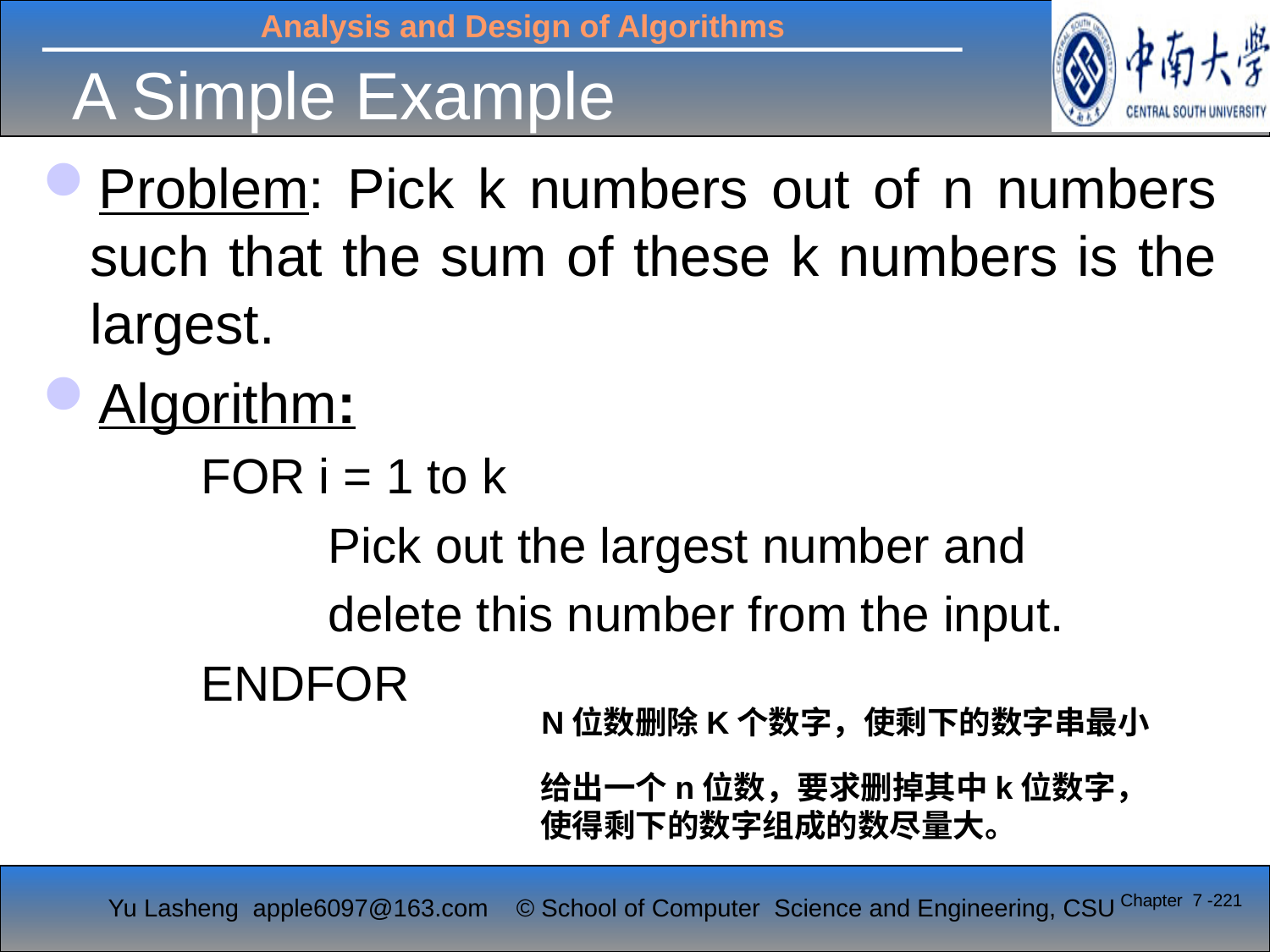

# A Simple Example
Problem: Pick k numbers out of n numbers such that the sum of these k numbers is the largest.
Algorithm:
	FOR i = 1 to k
		Pick out the largest number and
		delete this number from the input.
	ENDFOR

N位数删除K个数字，使剩下的数字串最小
给出一个n位数，要求删掉其中k位数字，使得剩下的数字组成的数尽量大。
Chapter  7 -221